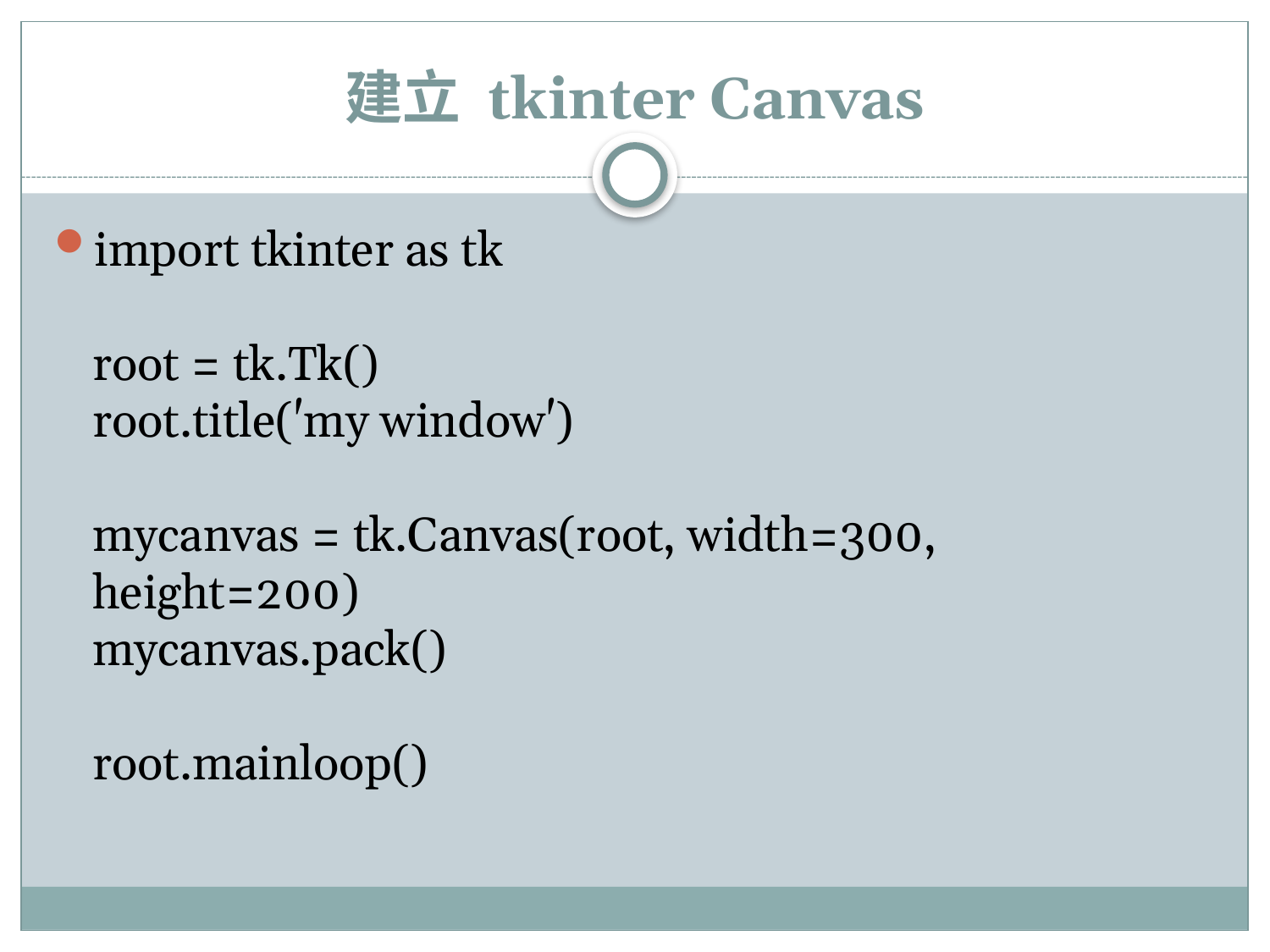

# 建立 tkinter Canvas
import tkinter as tk
root = tk.Tk()
root.title('my window')
mycanvas = tk.Canvas(root, width=300, height=200)
mycanvas.pack()
root.mainloop()